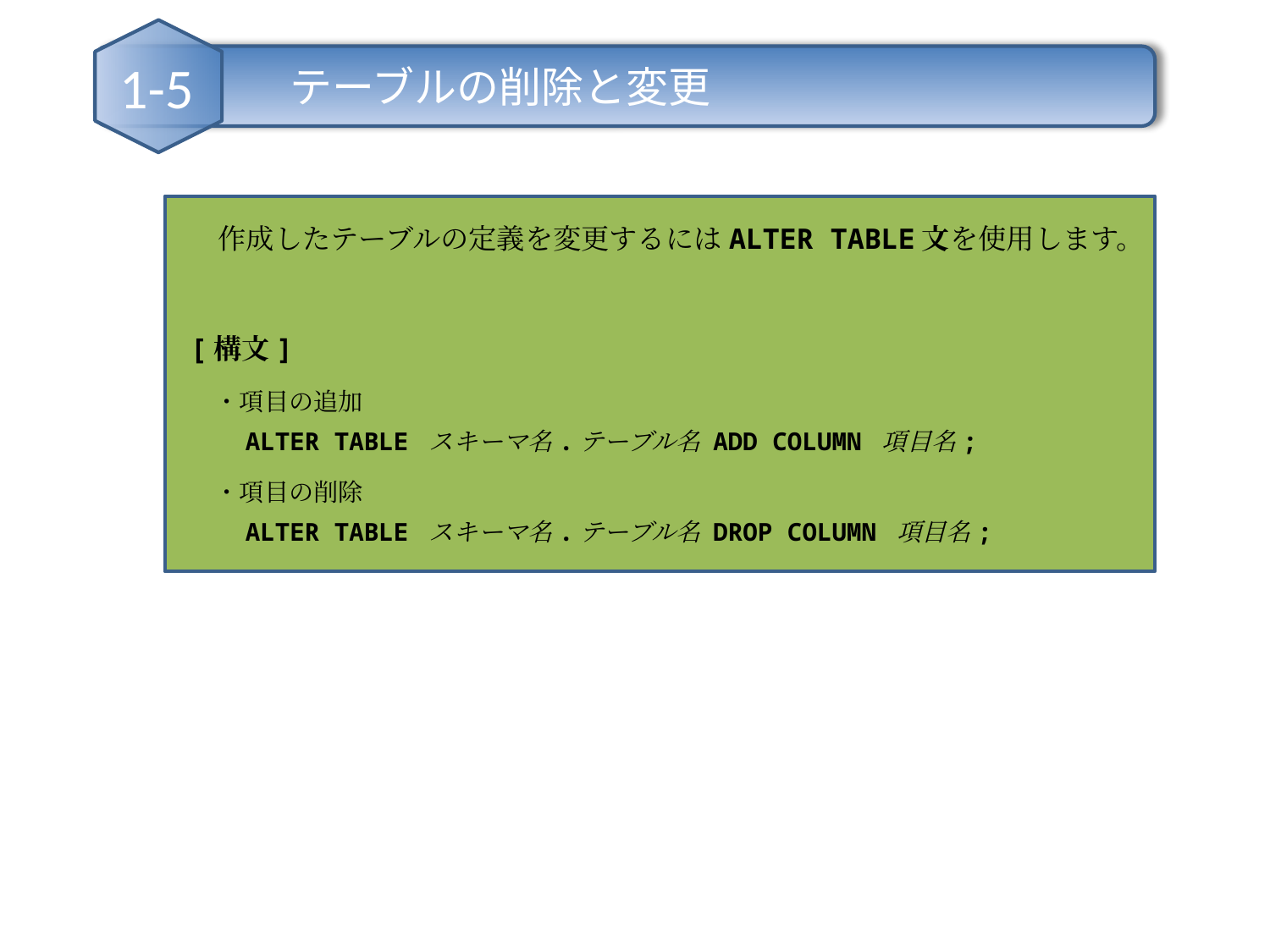

テーブルの削除と変更
1-5
　作成したテーブルの定義を変更するにはALTER TABLE文を使用します。

[構文]
　・項目の追加
　　ALTER TABLE スキーマ名.テーブル名 ADD COLUMN 項目名;
　・項目の削除
　　ALTER TABLE スキーマ名.テーブル名 DROP COLUMN 項目名;